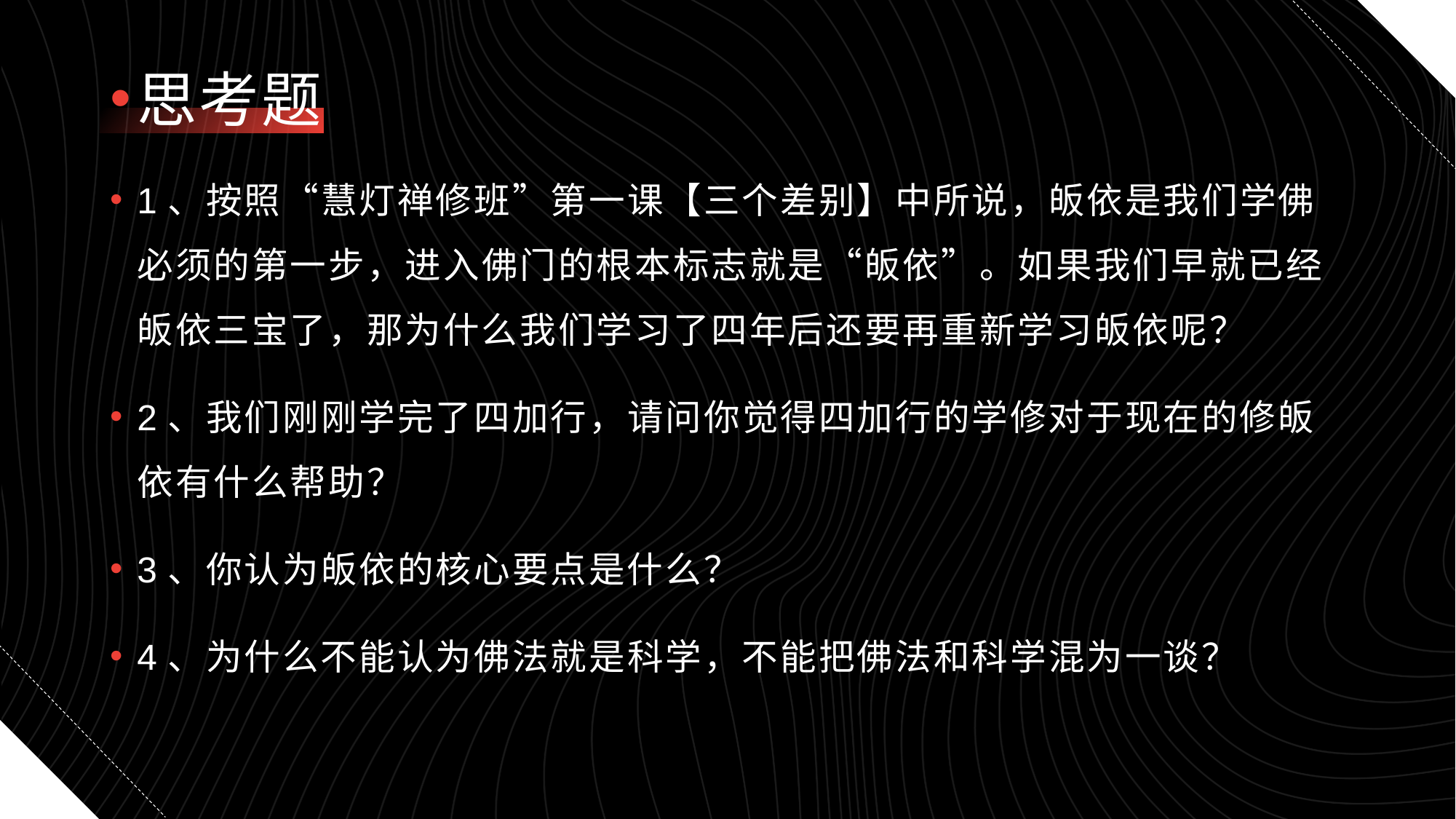

思考题
1、按照“慧灯禅修班”第一课【三个差别】中所说，皈依是我们学佛必须的第一步，进入佛门的根本标志就是“皈依”。如果我们早就已经皈依三宝了，那为什么我们学习了四年后还要再重新学习皈依呢？
2、我们刚刚学完了四加行，请问你觉得四加行的学修对于现在的修皈依有什么帮助？
3、你认为皈依的核心要点是什么？
4、为什么不能认为佛法就是科学，不能把佛法和科学混为一谈？

#